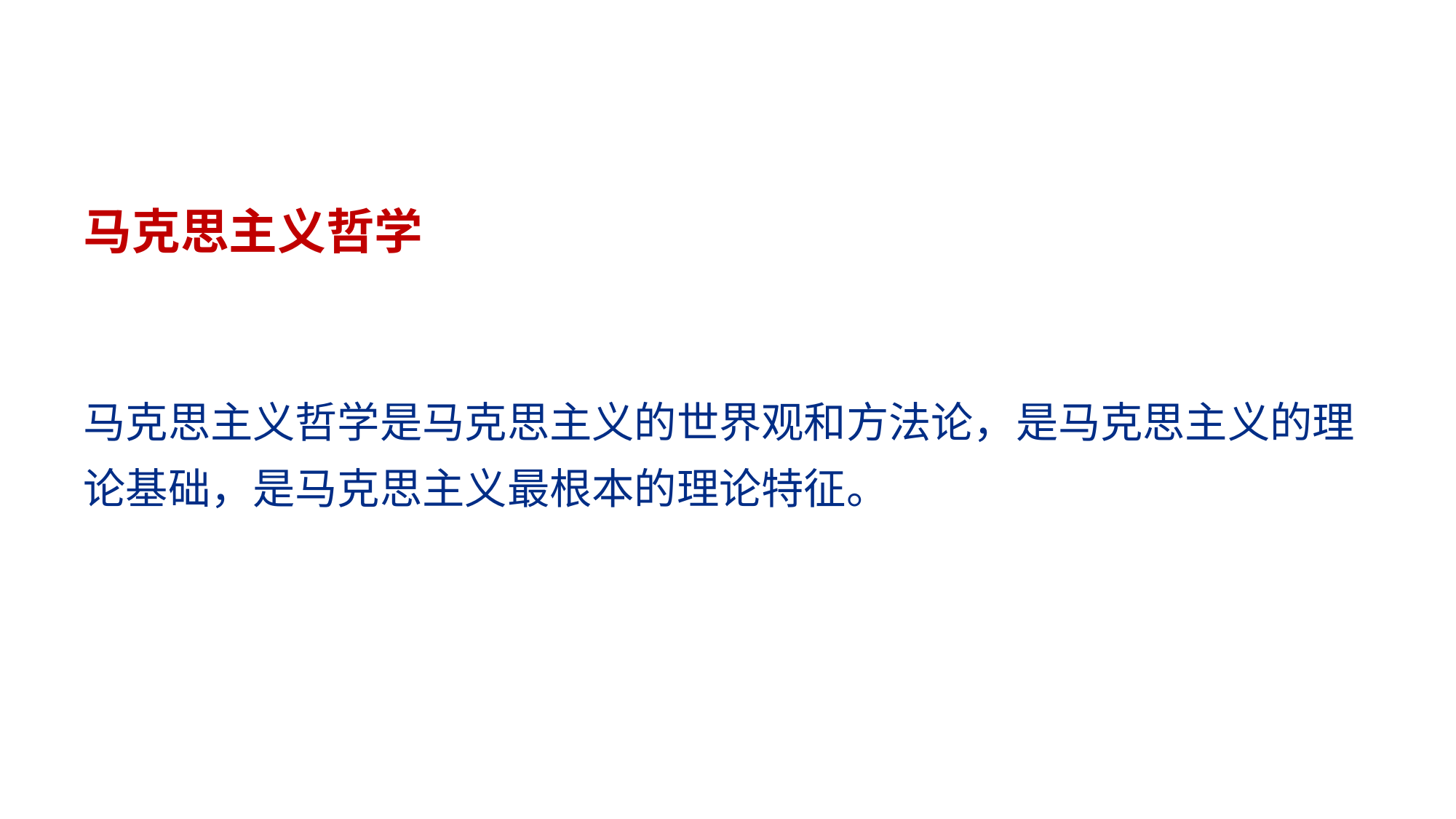

#
马克思主义哲学

马克思主义哲学是马克思主义的世界观和方法论，是马克思主义的理论基础，是马克思主义最根本的理论特征。